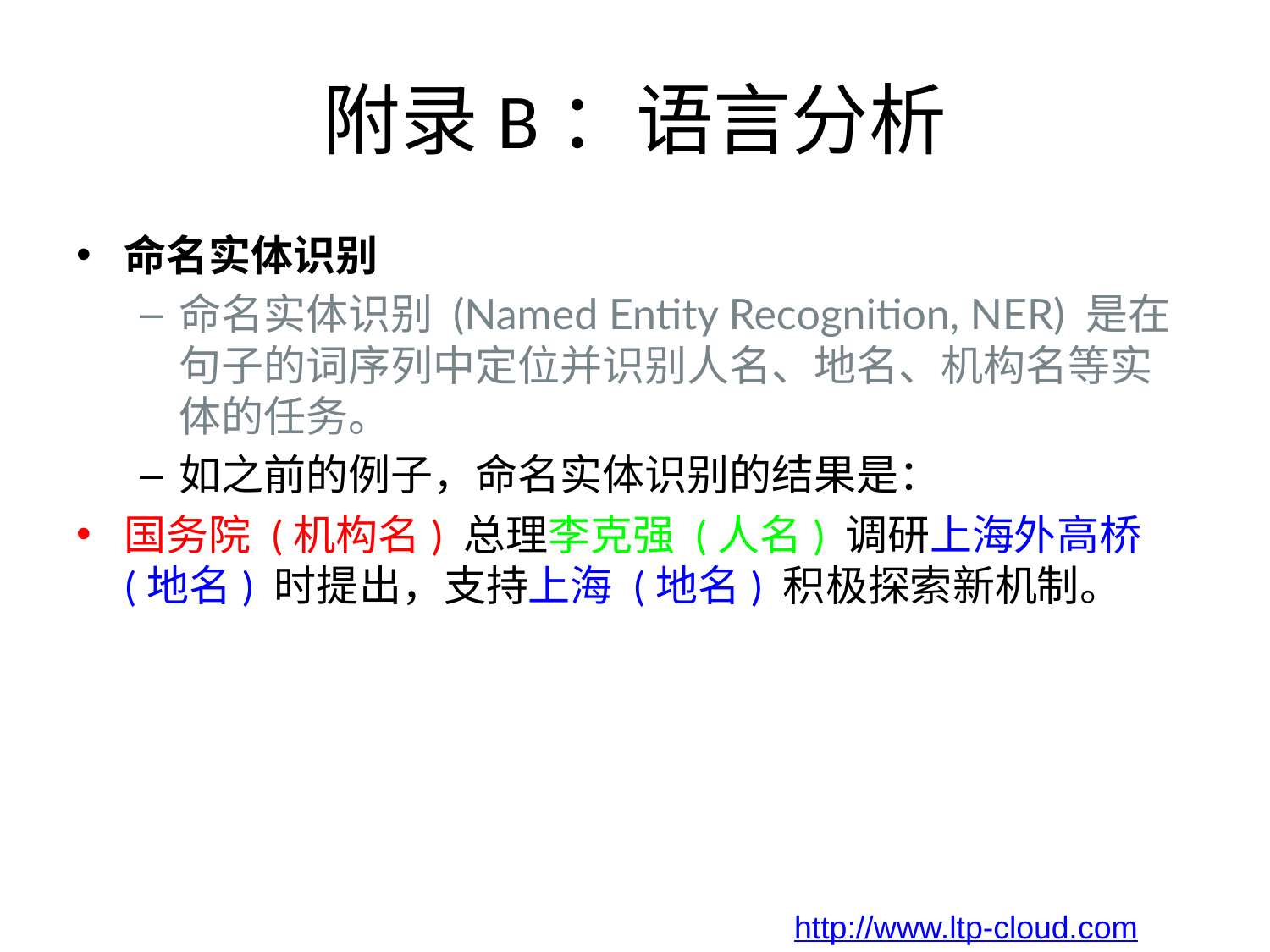

# 附录B：语言分析
命名实体识别
命名实体识别 (Named Entity Recognition, NER) 是在句子的词序列中定位并识别人名、地名、机构名等实体的任务。
如之前的例子，命名实体识别的结果是：
国务院 (机构名) 总理李克强 (人名) 调研上海外高桥 (地名) 时提出，支持上海 (地名) 积极探索新机制。
http://www.ltp-cloud.com